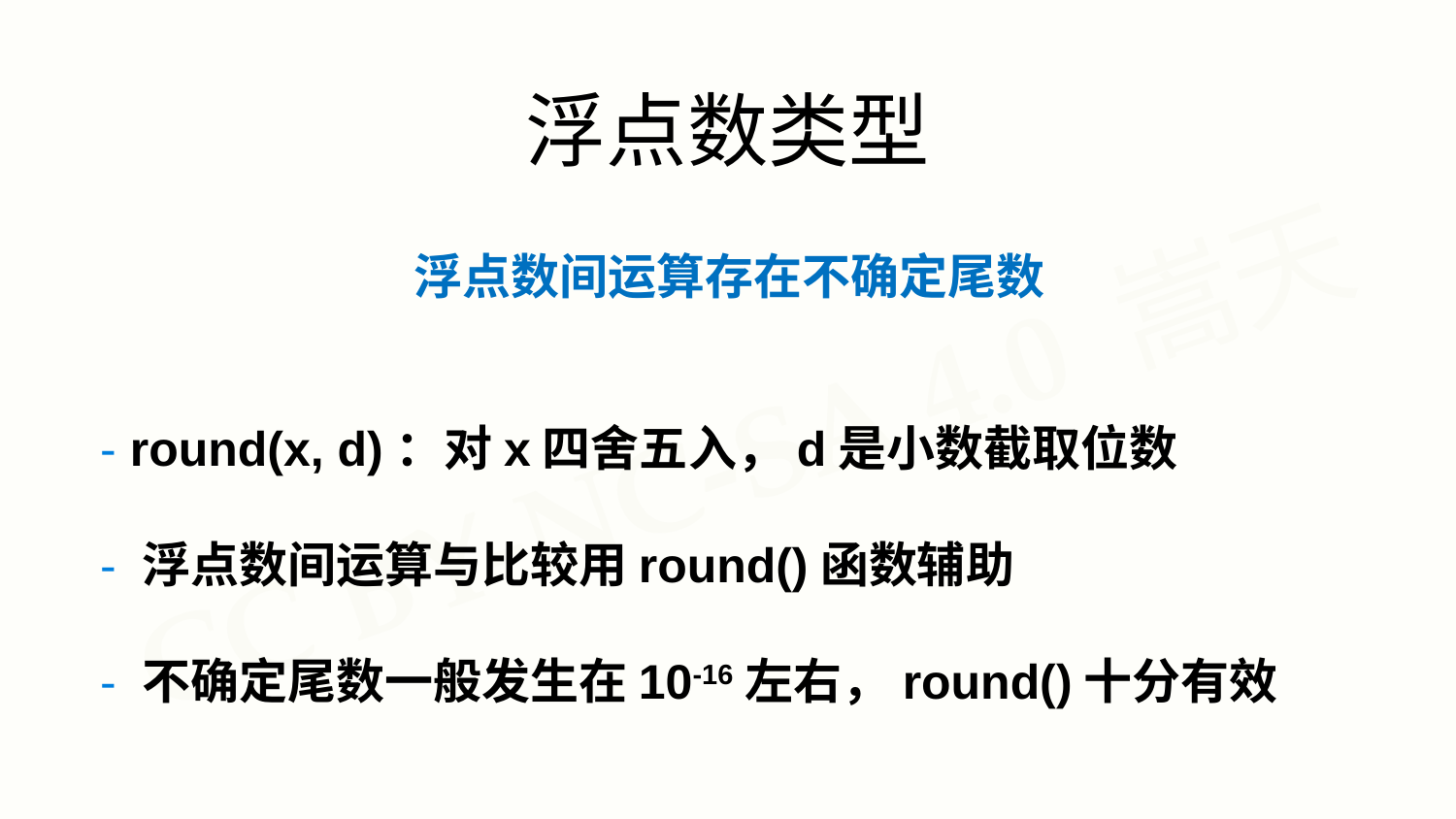

浮点数类型
浮点数间运算存在不确定尾数
- round(x, d)：对x四舍五入，d是小数截取位数
- 浮点数间运算与比较用round()函数辅助
- 不确定尾数一般发生在10-16左右，round()十分有效